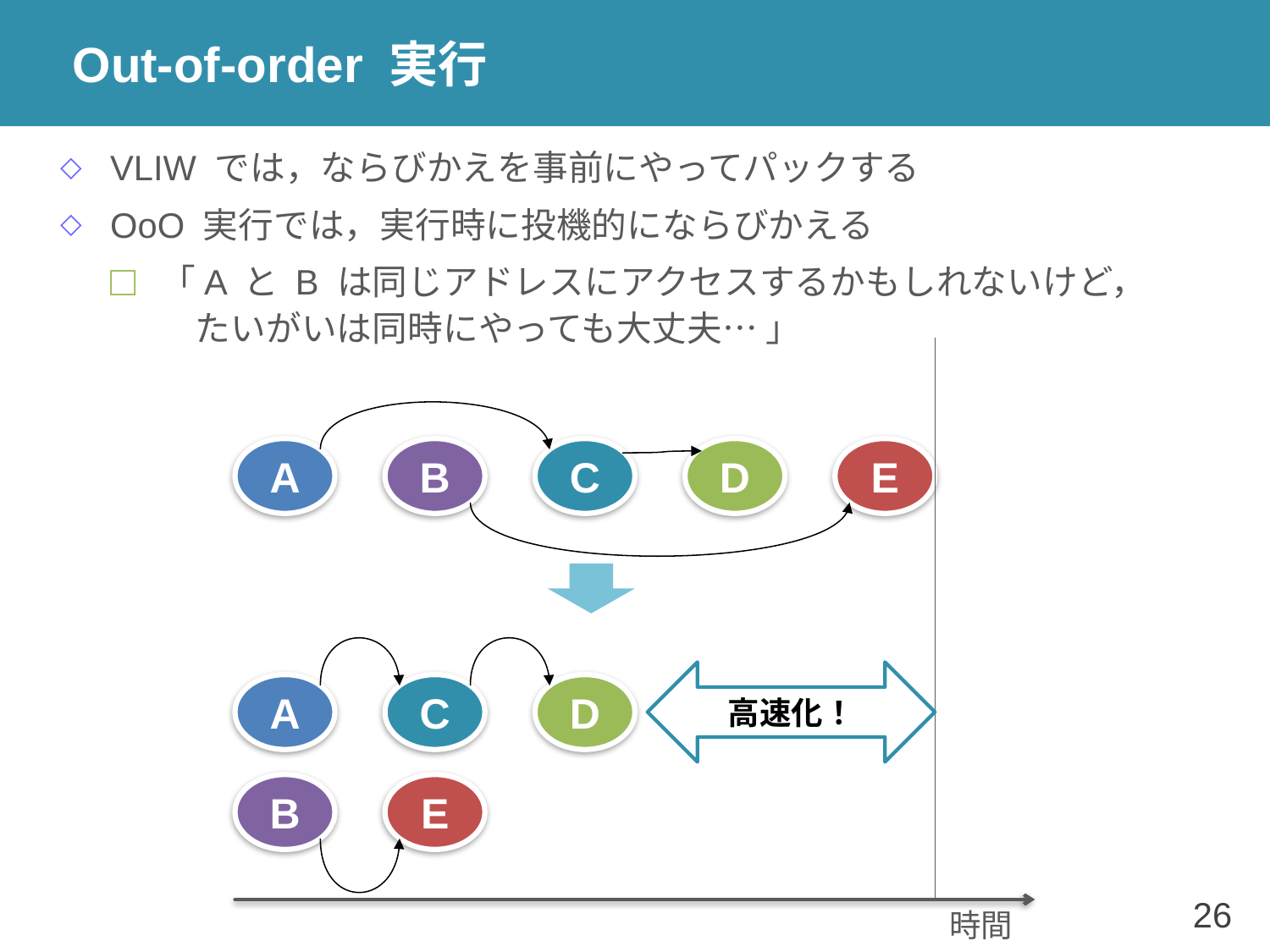

# Out-of-order 実行
VLIW では，ならびかえを事前にやってパックする
OoO 実行では，実行時に投機的にならびかえる
「A と B は同じアドレスにアクセスするかもしれないけど，
　たいがいは同時にやっても大丈夫… 」
B
C
D
E
A

高速化！
A
C
D
B
E
時間